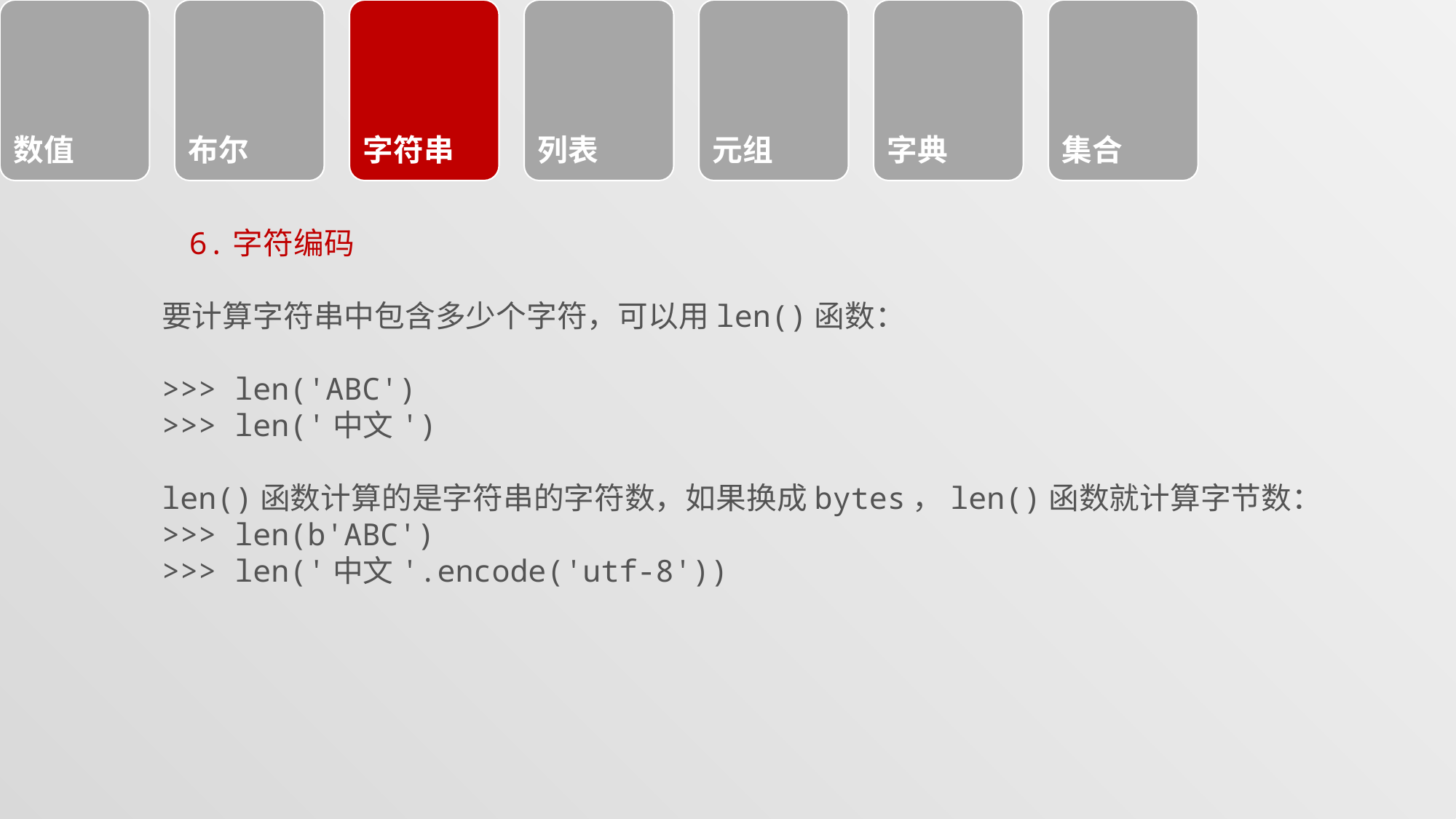

#
6.字符编码

要计算字符串中包含多少个字符，可以用len()函数：

>>> len('ABC')
>>> len('中文')

len()函数计算的是字符串的字符数，如果换成bytes，len()函数就计算字节数：
>>> len(b'ABC')
>>> len('中文'.encode('utf-8'))